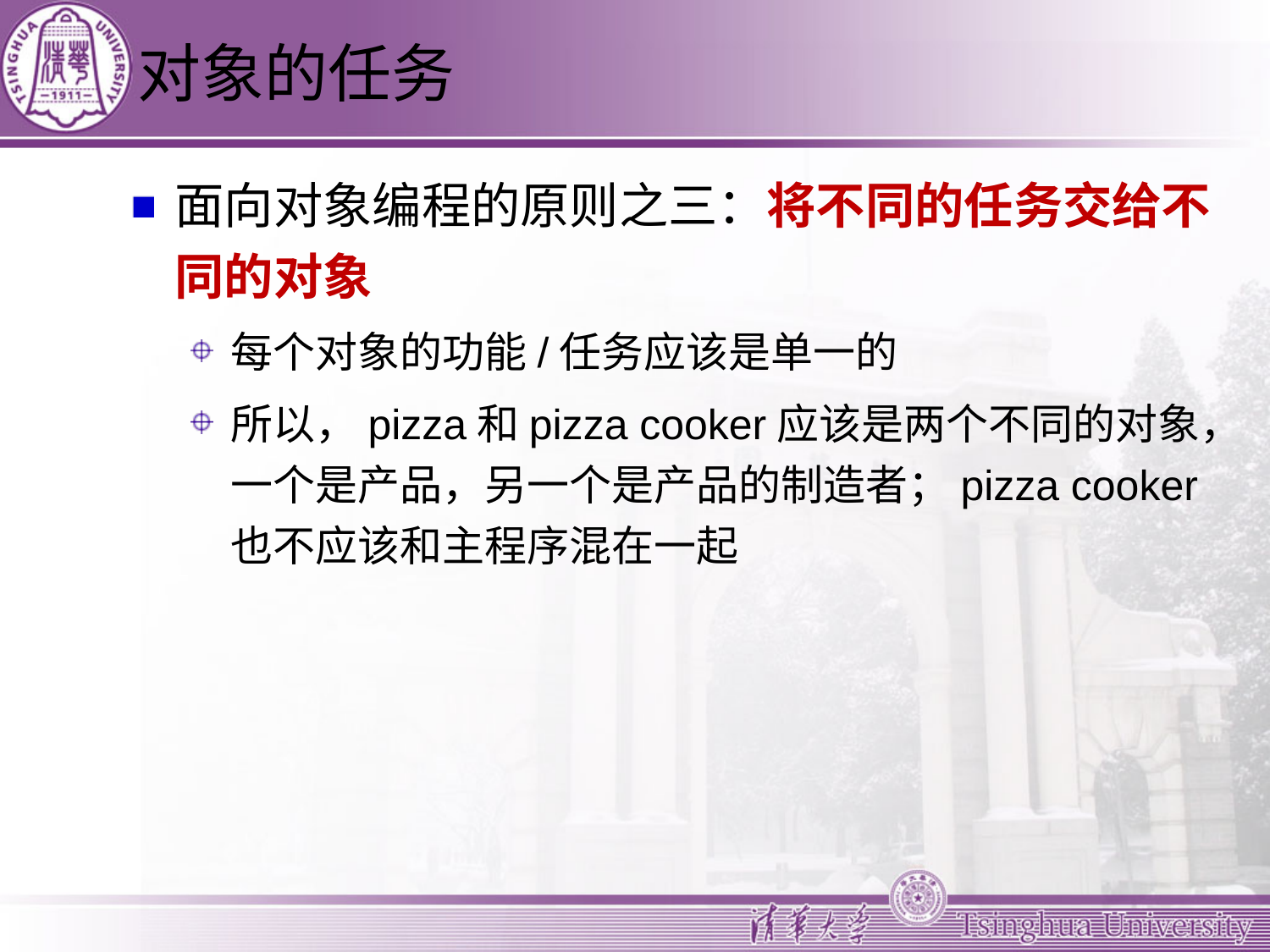

# 对象的任务
面向对象编程的原则之三：将不同的任务交给不同的对象
每个对象的功能/任务应该是单一的
所以，pizza和pizza cooker应该是两个不同的对象，一个是产品，另一个是产品的制造者；pizza cooker也不应该和主程序混在一起